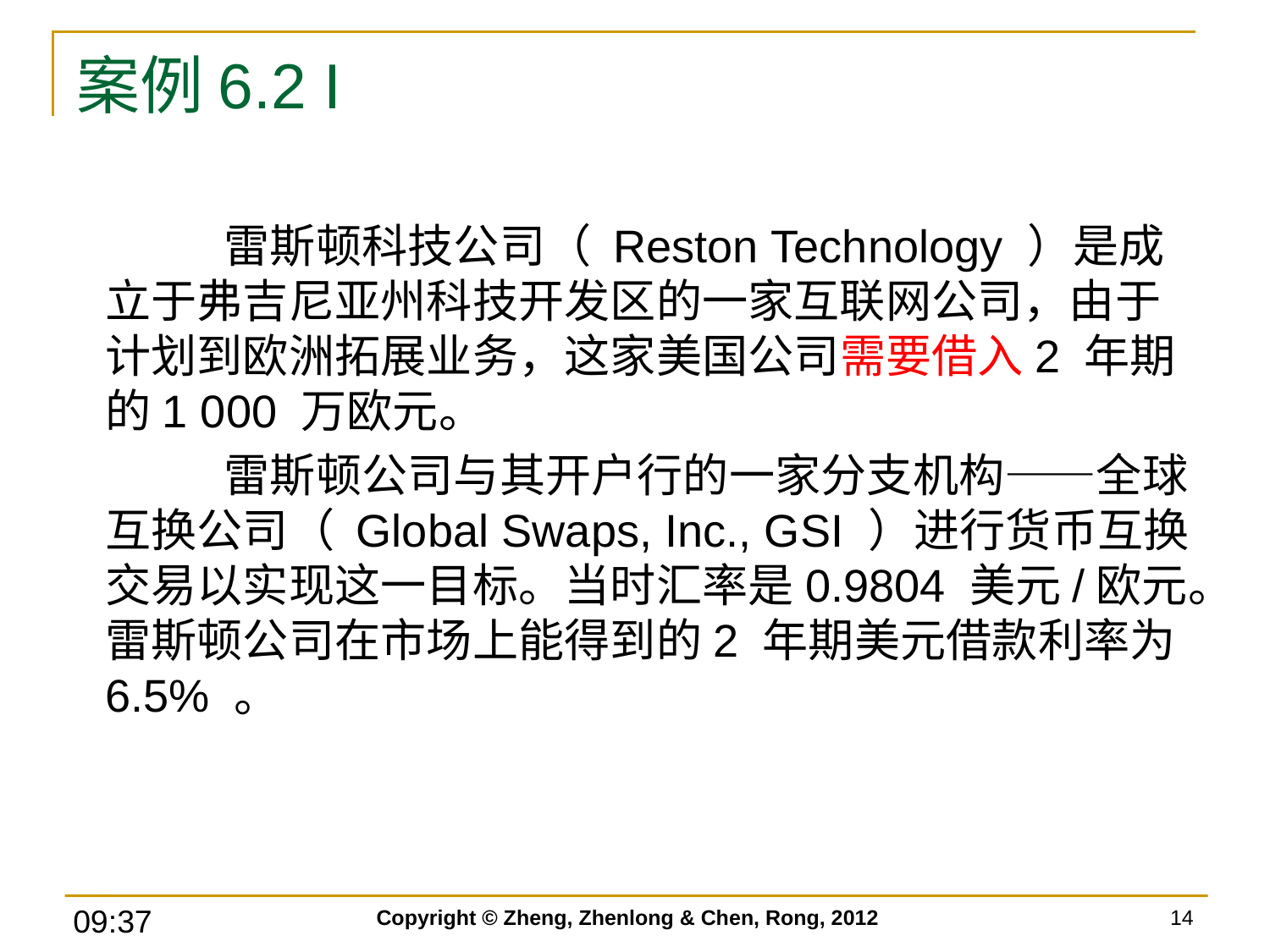

# 案例6.2 I

               雷斯顿科技公司（ Reston Technology ）是成立于弗吉尼亚州科技开发区的一家互联网公司，由于计划到欧洲拓展业务，这家美国公司需要借入2 年期的1 000 万欧元。
               雷斯顿公司与其开户行的一家分支机构——全球互换公司（ Global Swaps, Inc., GSI ）进行货币互换交易以实现这一目标。当时汇率是0.9804 美元/欧元。雷斯顿公司在市场上能得到的2 年期美元借款利率为6.5% 。
Copyright © Zheng, Zhenlong & Chen, Rong, 2012
14